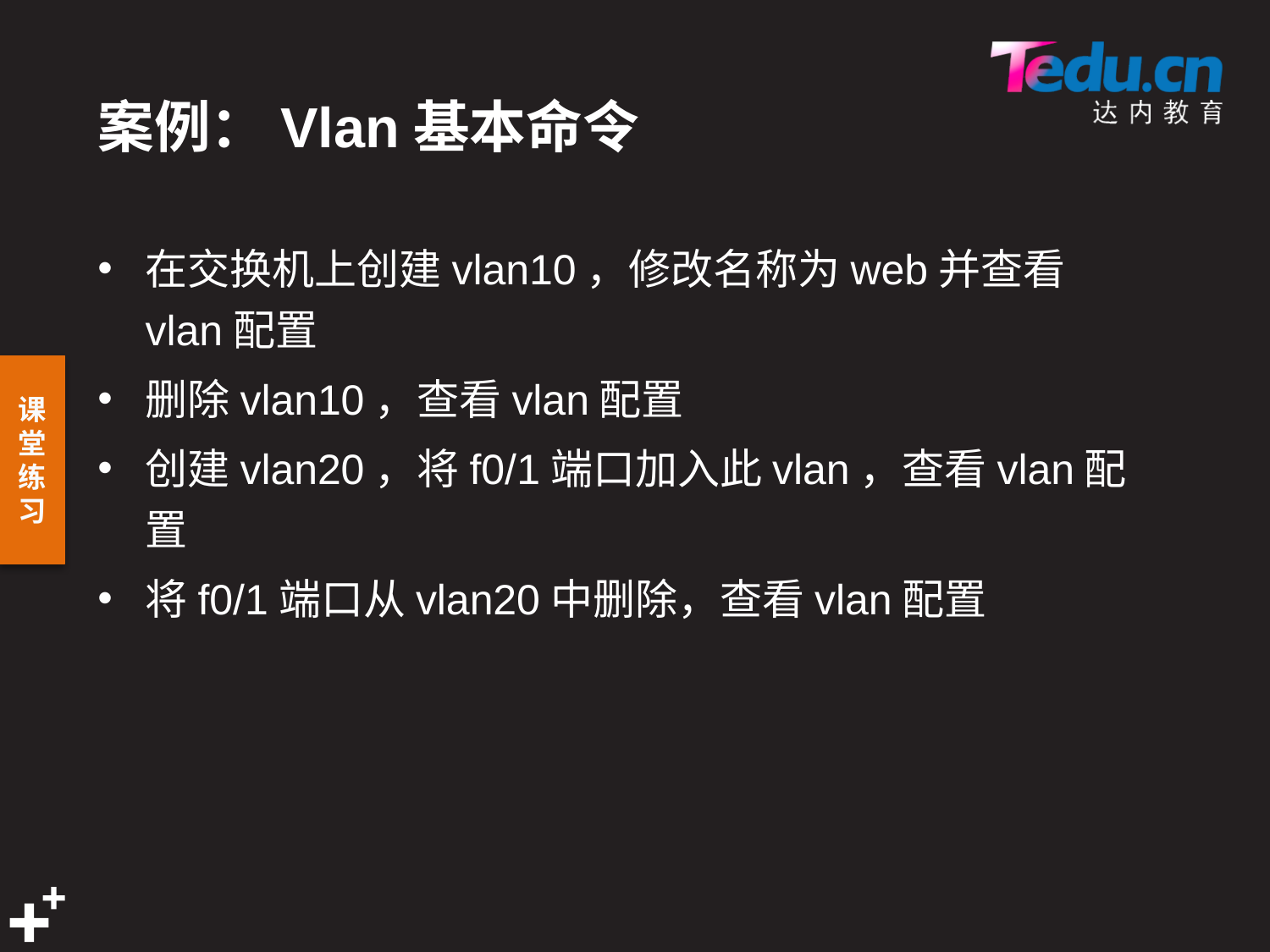

# 案例：Vlan基本命令
在交换机上创建vlan10，修改名称为web并查看vlan配置
删除vlan10，查看vlan配置
创建vlan20，将f0/1端口加入此vlan，查看vlan配置
将f0/1端口从vlan20中删除，查看vlan配置